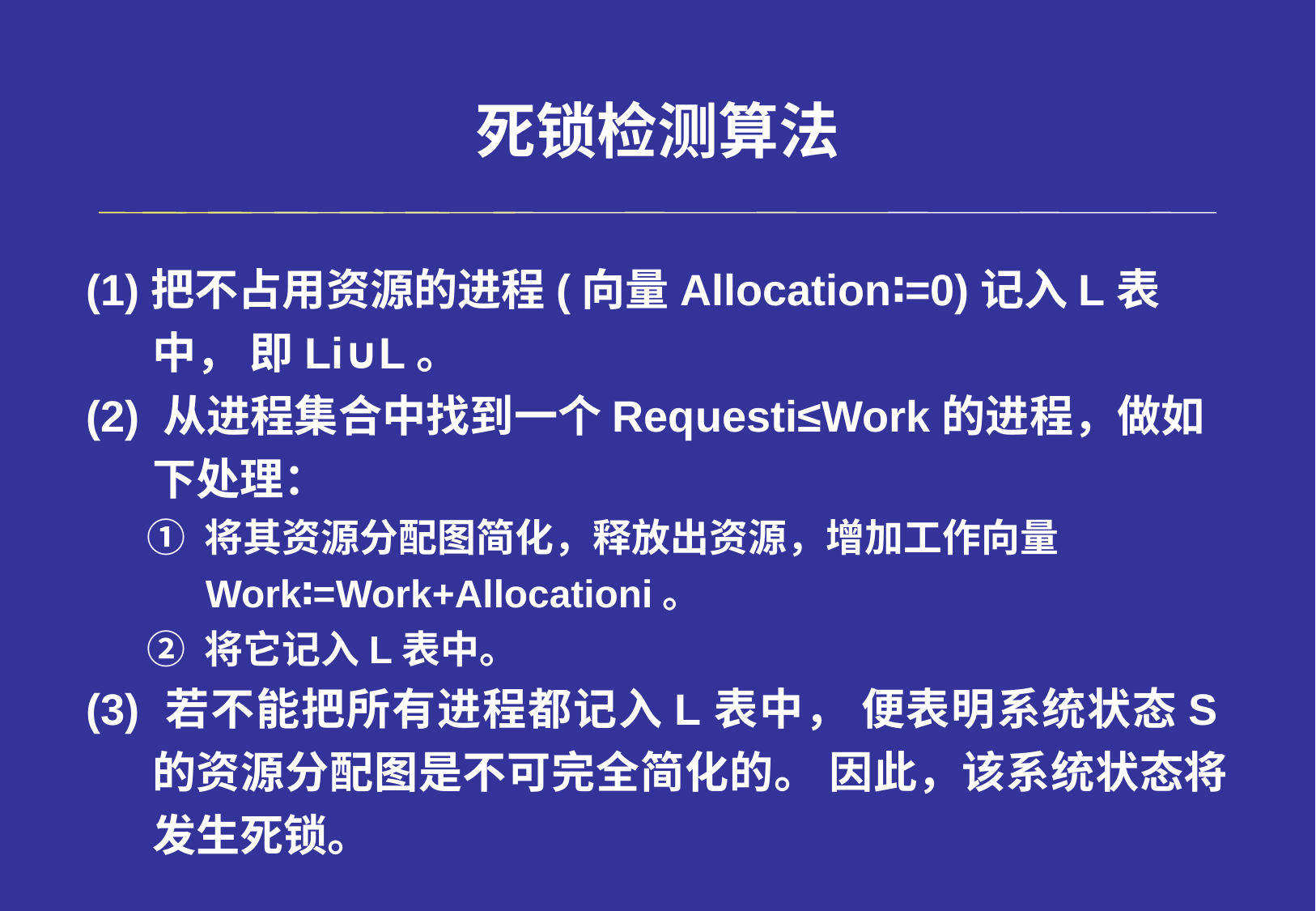

# 死锁检测算法
(1)把不占用资源的进程(向量Allocation∶=0)记入L表中， 即Li∪L。
(2) 从进程集合中找到一个Requesti≤Work的进程，做如下处理：
① 将其资源分配图简化，释放出资源，增加工作向量Work∶=Work+Allocationi。
② 将它记入L表中。
(3) 若不能把所有进程都记入L表中， 便表明系统状态S的资源分配图是不可完全简化的。 因此，该系统状态将发生死锁。